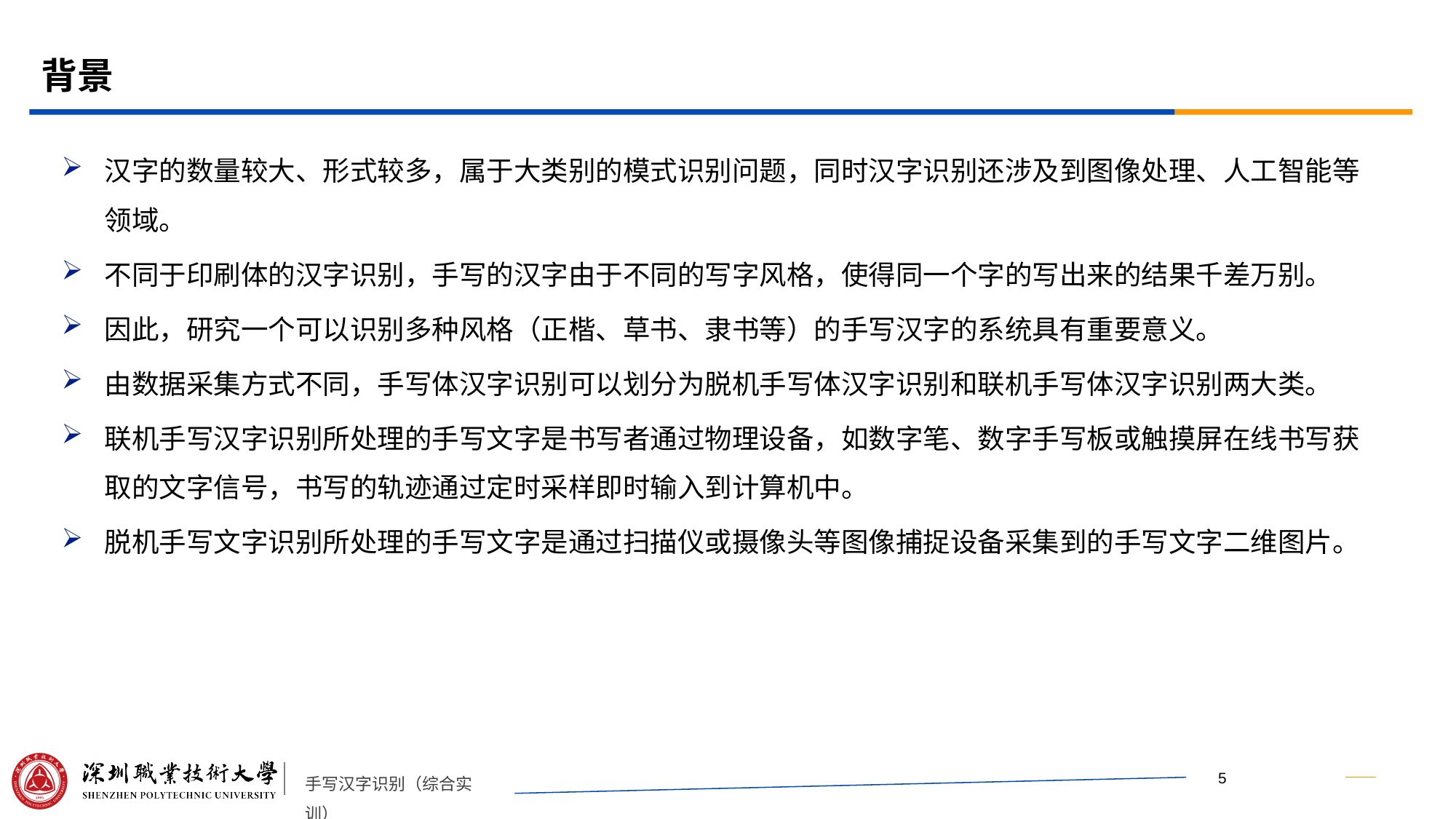

# 背景
汉字的数量较大、形式较多，属于大类别的模式识别问题，同时汉字识别还涉及到图像处理、人工智能等领域。
不同于印刷体的汉字识别，手写的汉字由于不同的写字风格，使得同一个字的写出来的结果千差万别。
因此，研究一个可以识别多种风格（正楷、草书、隶书等）的手写汉字的系统具有重要意义。
由数据采集方式不同，手写体汉字识别可以划分为脱机手写体汉字识别和联机手写体汉字识别两大类。
联机手写汉字识别所处理的手写文字是书写者通过物理设备，如数字笔、数字手写板或触摸屏在线书写获取的文字信号，书写的轨迹通过定时采样即时输入到计算机中。
脱机手写文字识别所处理的手写文字是通过扫描仪或摄像头等图像捕捉设备采集到的手写文字二维图片。